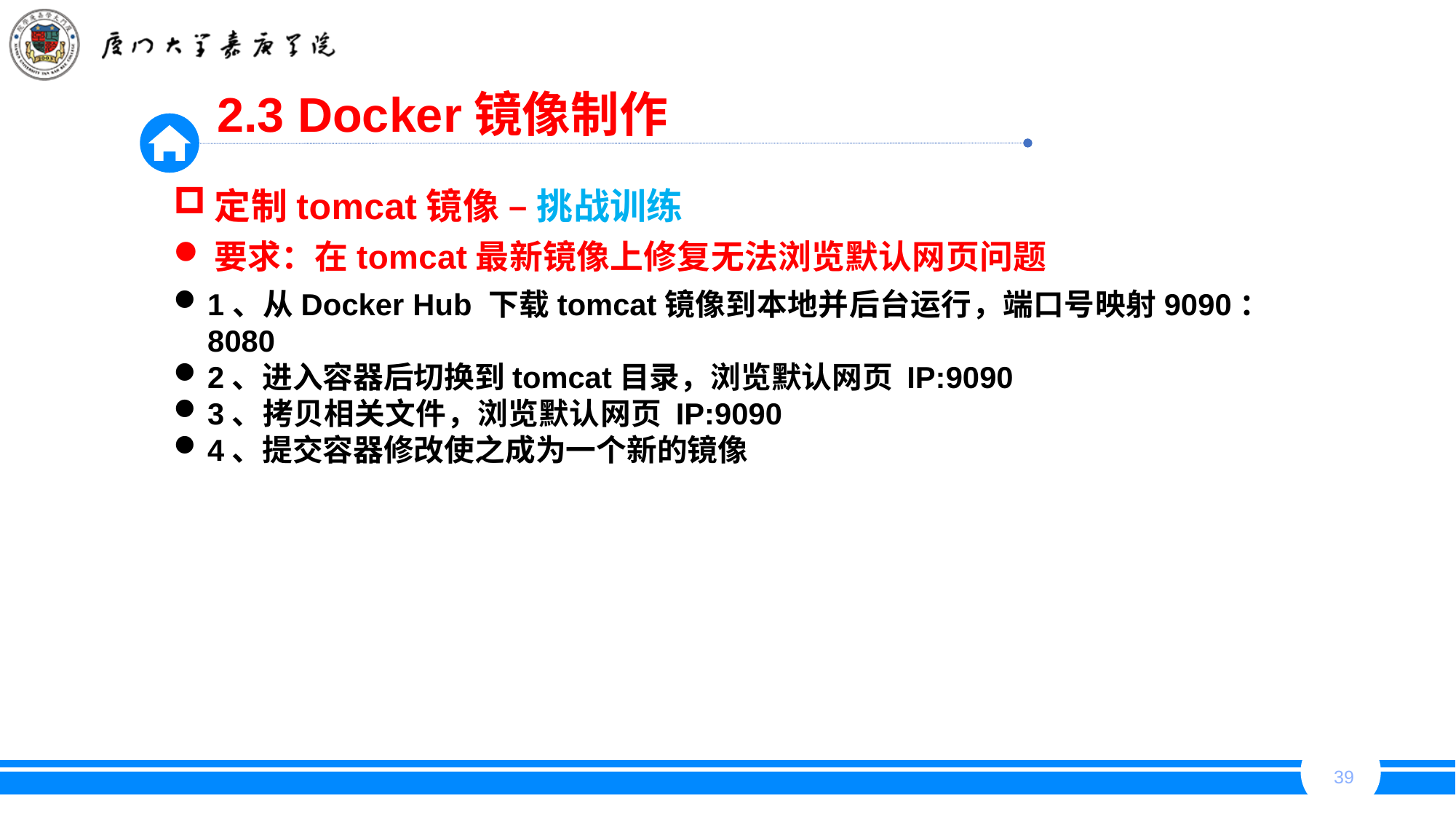

2.3 Docker镜像制作
定制tomcat镜像 – 挑战训练
要求：在tomcat最新镜像上修复无法浏览默认网页问题
1、从Docker Hub 下载tomcat镜像到本地并后台运行，端口号映射9090：8080
2、进入容器后切换到tomcat目录，浏览默认网页 IP:9090
3、拷贝相关文件，浏览默认网页 IP:9090
4、提交容器修改使之成为一个新的镜像
39